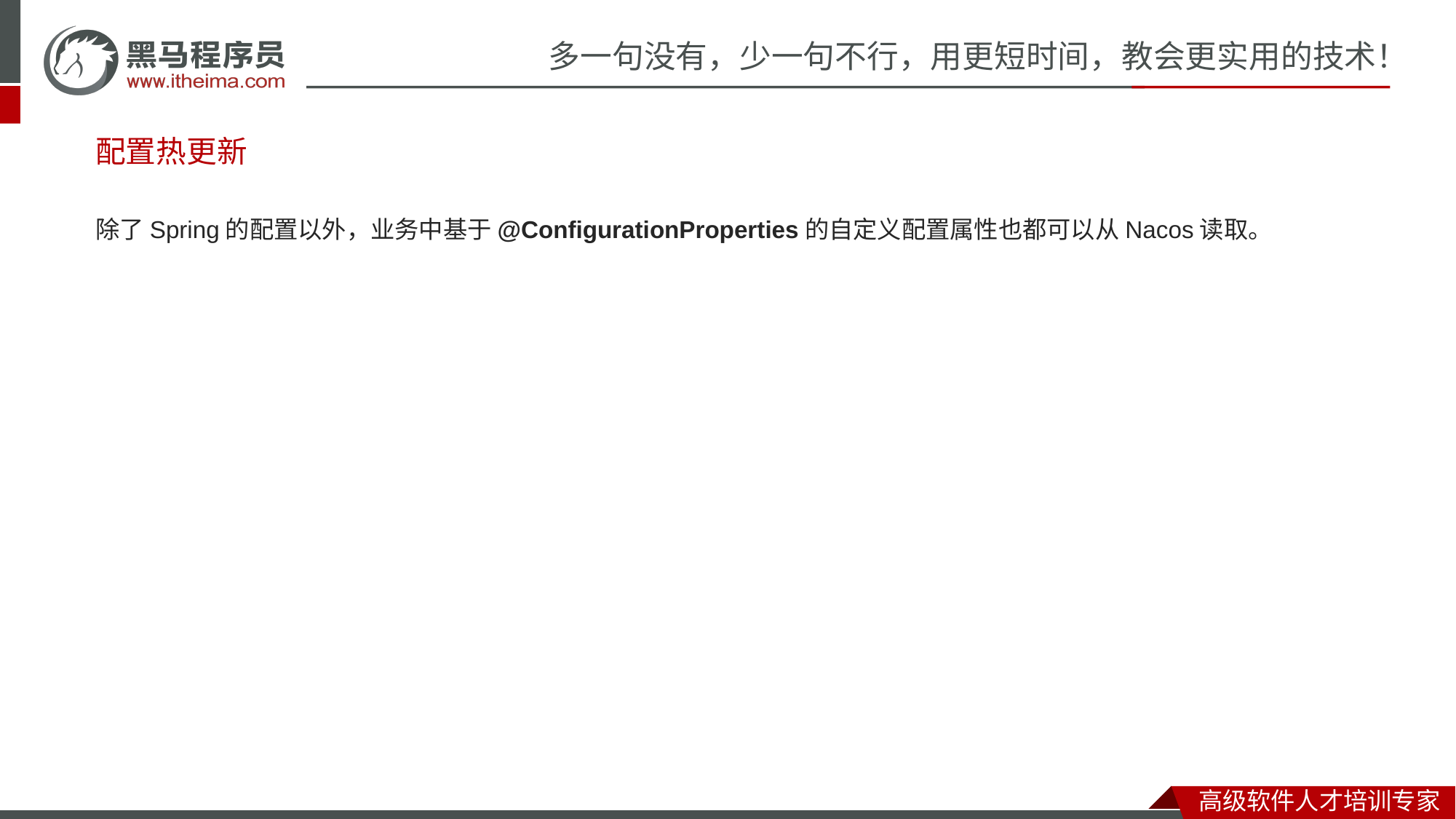

配置热更新
除了Spring的配置以外，业务中基于@ConfigurationProperties的自定义配置属性也都可以从Nacos读取。